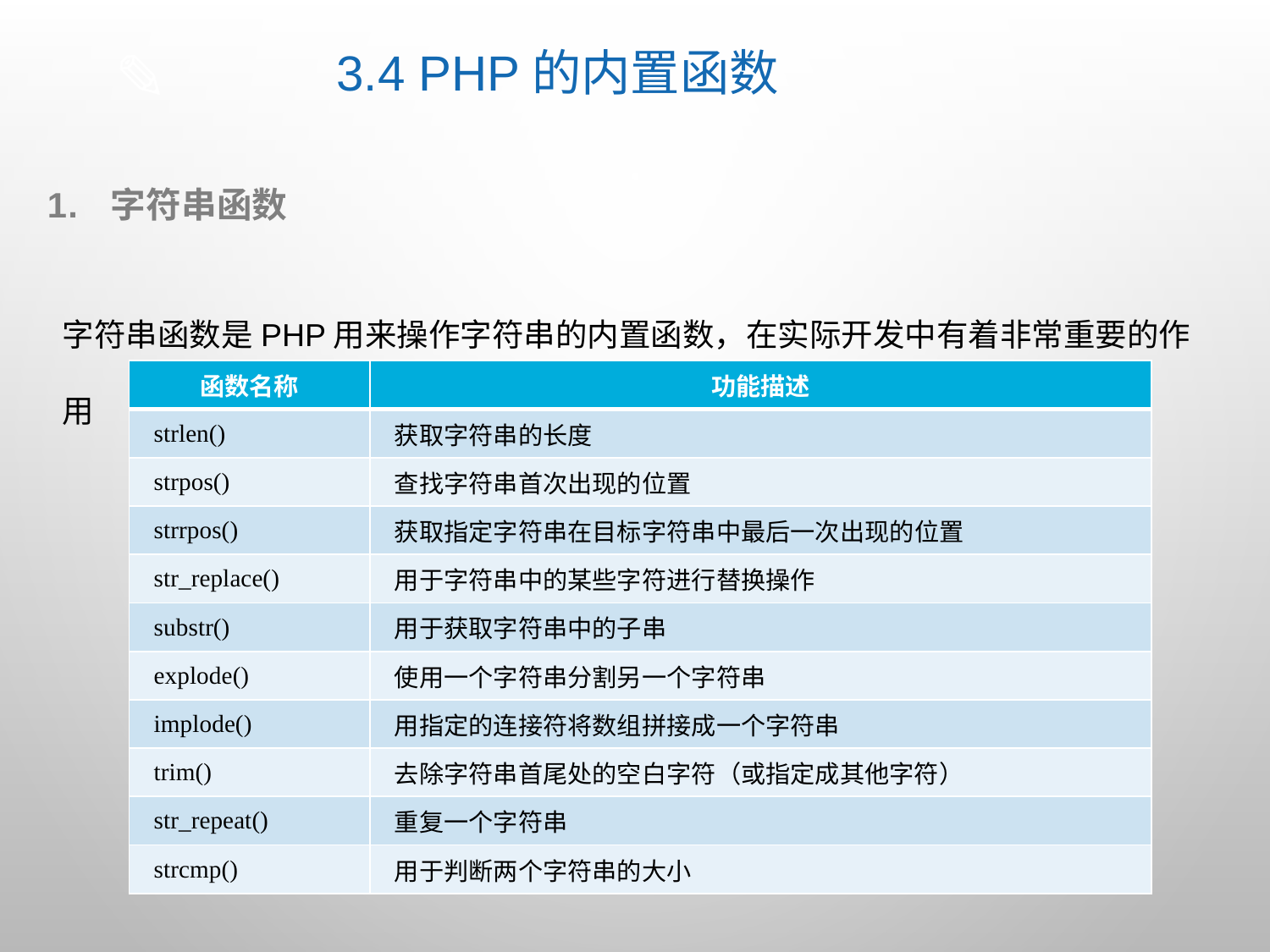

# 3.4 PHP的内置函数
字符串函数
字符串函数是PHP用来操作字符串的内置函数，在实际开发中有着非常重要的作用
| 函数名称 | 功能描述 |
| --- | --- |
| strlen() | 获取字符串的长度 |
| strpos() | 查找字符串首次出现的位置 |
| strrpos() | 获取指定字符串在目标字符串中最后一次出现的位置 |
| str\_replace() | 用于字符串中的某些字符进行替换操作 |
| substr() | 用于获取字符串中的子串 |
| explode() | 使用一个字符串分割另一个字符串 |
| implode() | 用指定的连接符将数组拼接成一个字符串 |
| trim() | 去除字符串首尾处的空白字符（或指定成其他字符） |
| str\_repeat() | 重复一个字符串 |
| strcmp() | 用于判断两个字符串的大小 |